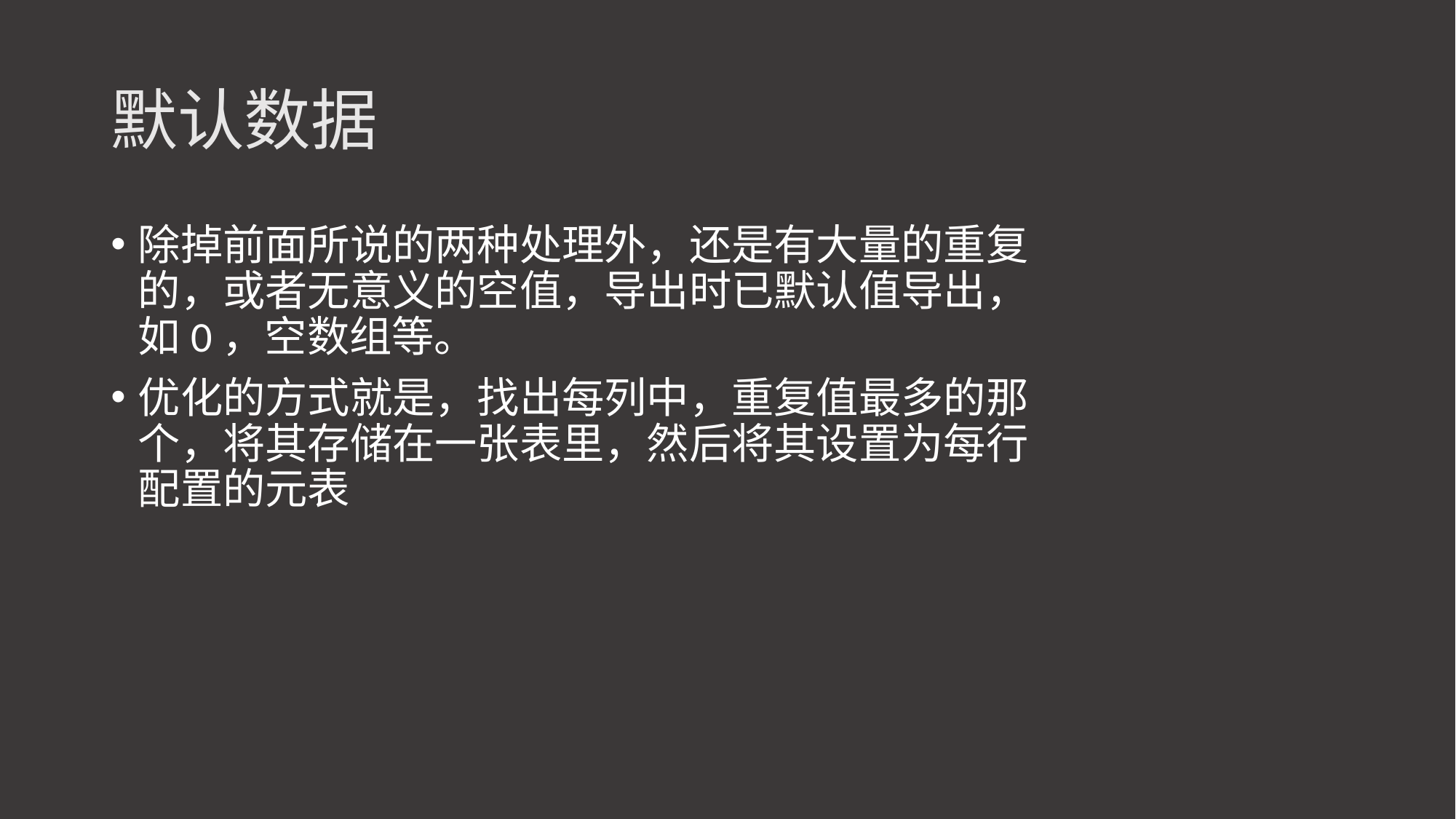

# 默认数据
除掉前面所说的两种处理外，还是有大量的重复的，或者无意义的空值，导出时已默认值导出，如0，空数组等。
优化的方式就是，找出每列中，重复值最多的那个，将其存储在一张表里，然后将其设置为每行配置的元表